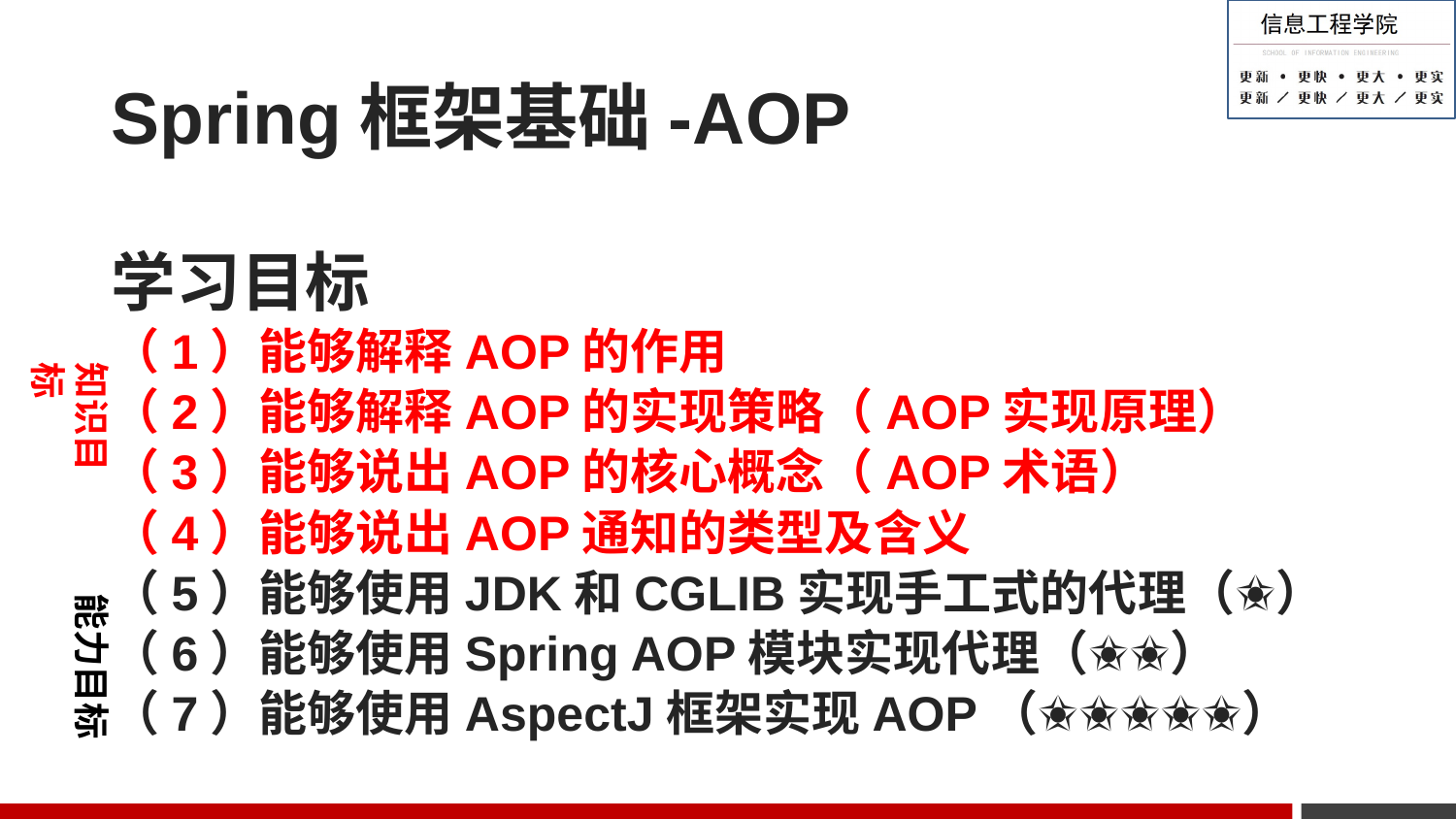

Spring框架基础-AOP

学习目标
（1）能够解释AOP的作用
（2）能够解释AOP的实现策略（AOP实现原理）
（3）能够说出AOP的核心概念（AOP术语）
（4）能够说出AOP通知的类型及含义
（5）能够使用JDK和CGLIB实现手工式的代理（✬）
（6）能够使用Spring AOP模块实现代理（✬✬）
（7）能够使用AspectJ框架实现AOP（✬✬✬✬✬）
知识目标
能力目标